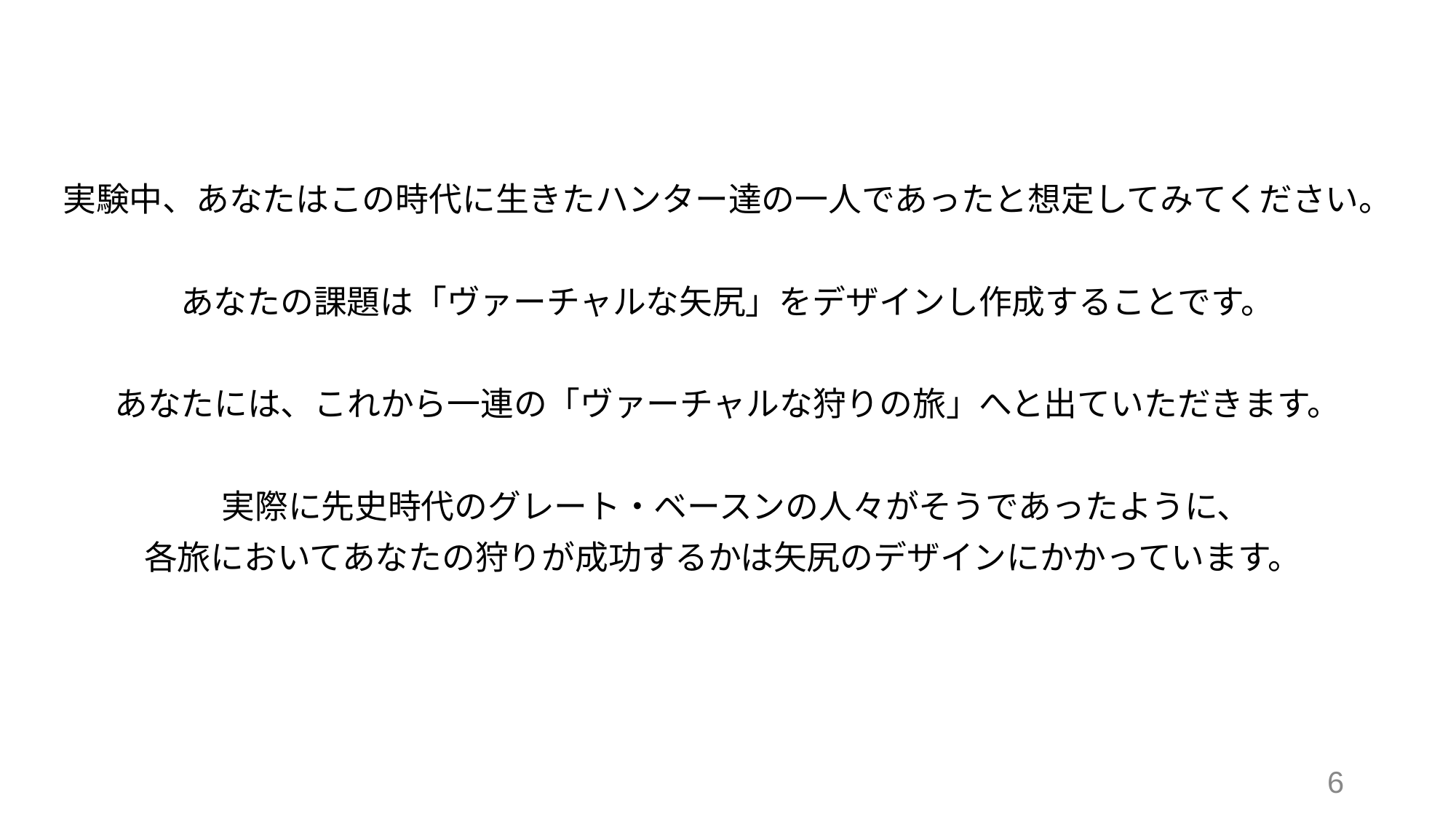

実験中、あなたはこの時代に生きたハンター達の一人であったと想定してみてください。

あなたの課題は「ヴァーチャルな矢尻」をデザインし作成することです。

あなたには、これから一連の「ヴァーチャルな狩りの旅」へと出ていただきます。

 実際に先史時代のグレート・ベースンの人々がそうであったように、
各旅においてあなたの狩りが成功するかは矢尻のデザインにかかっています。
6